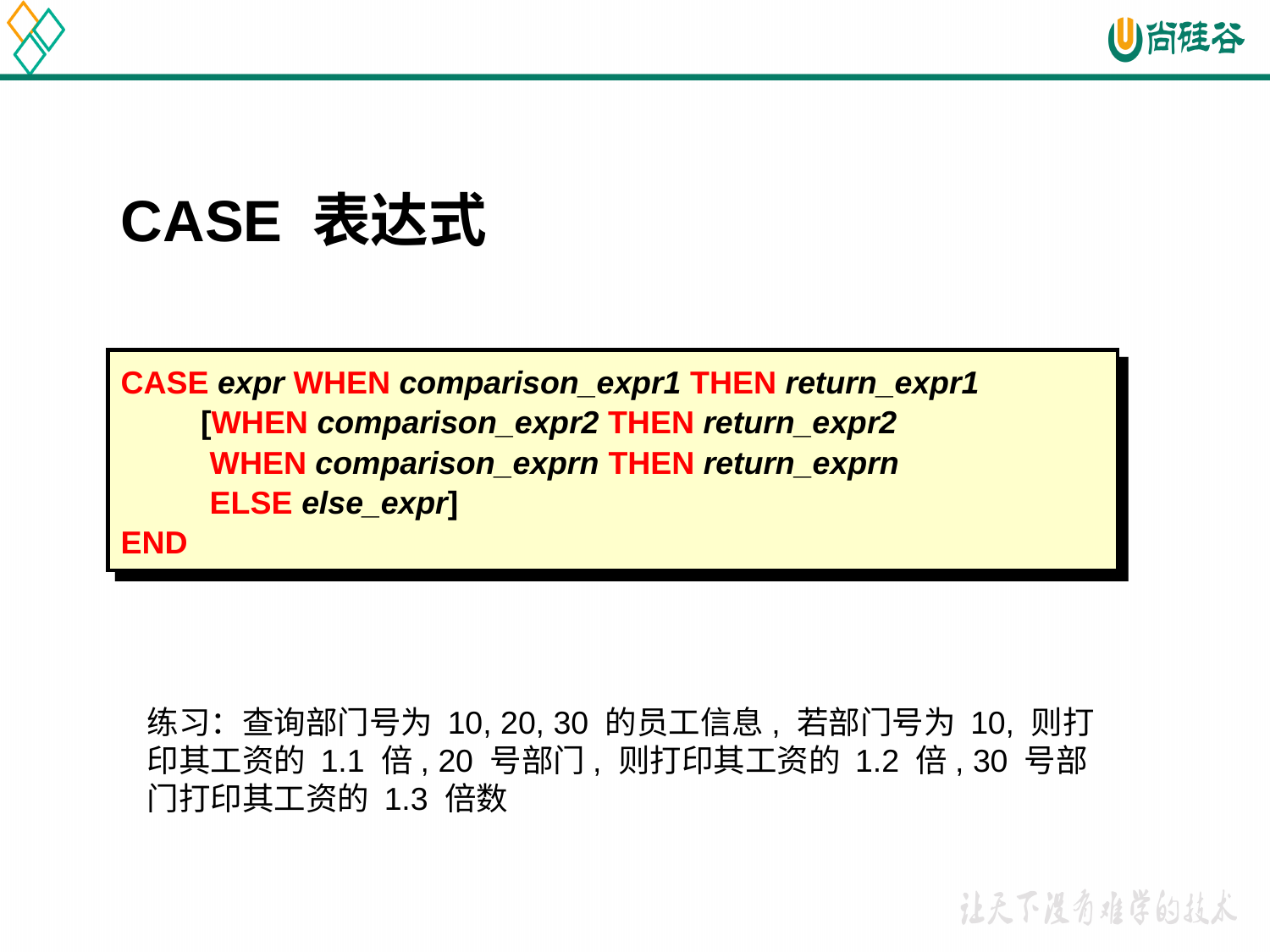

CASE 表达式
CASE expr WHEN comparison_expr1 THEN return_expr1
         [WHEN comparison_expr2 THEN return_expr2
          WHEN comparison_exprn THEN return_exprn
          ELSE else_expr]
END
练习：查询部门号为 10, 20, 30 的员工信息, 若部门号为 10, 则打印其工资的 1.1 倍, 20 号部门, 则打印其工资的 1.2 倍, 30 号部门打印其工资的 1.3 倍数